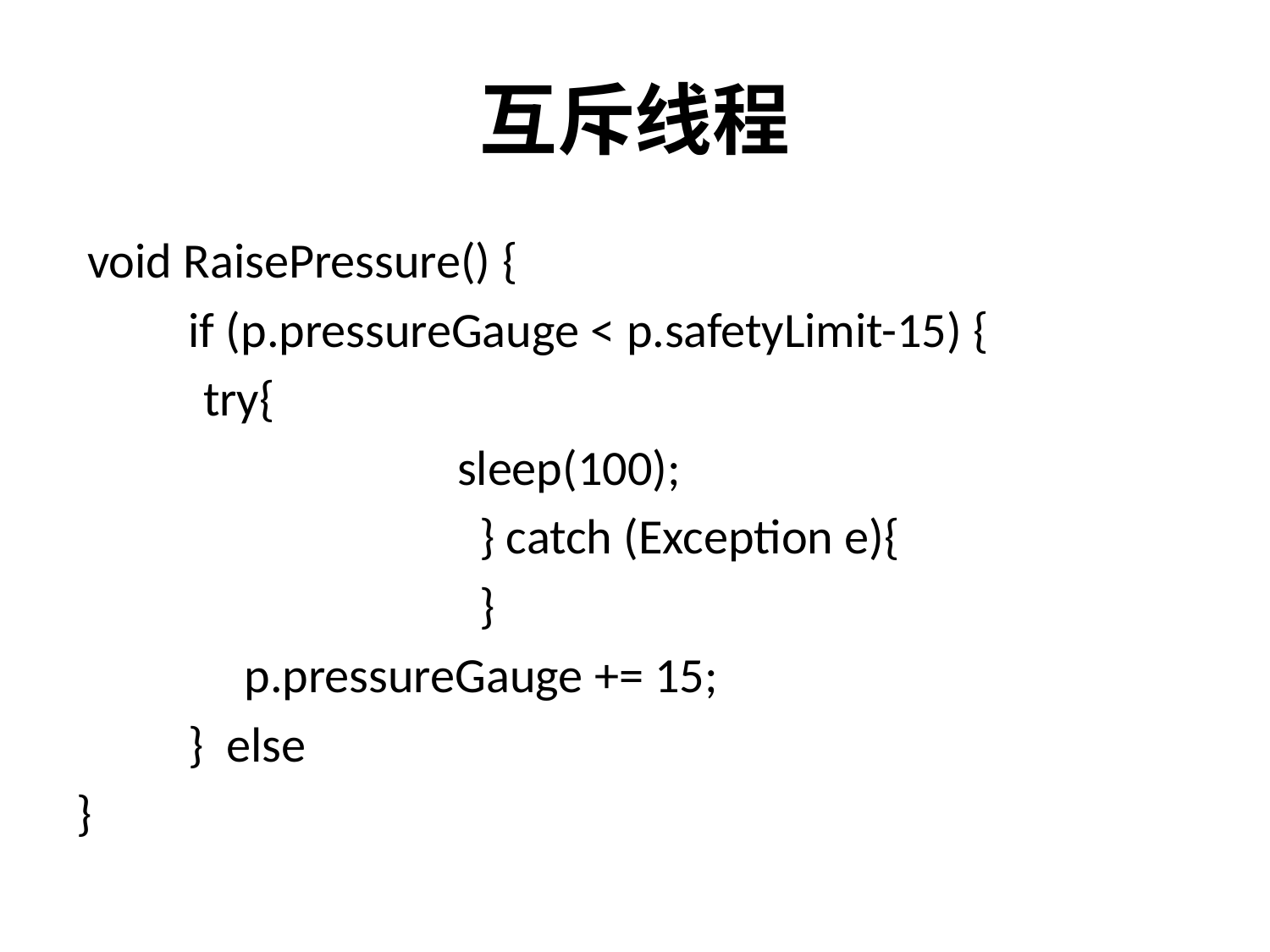

# 互斥线程
 void RaisePressure() {
          if (p.pressureGauge < p.safetyLimit-15) {
	try{
			sleep(100);
			  } catch (Exception e){
			  }
               p.pressureGauge += 15;
          }  else
}